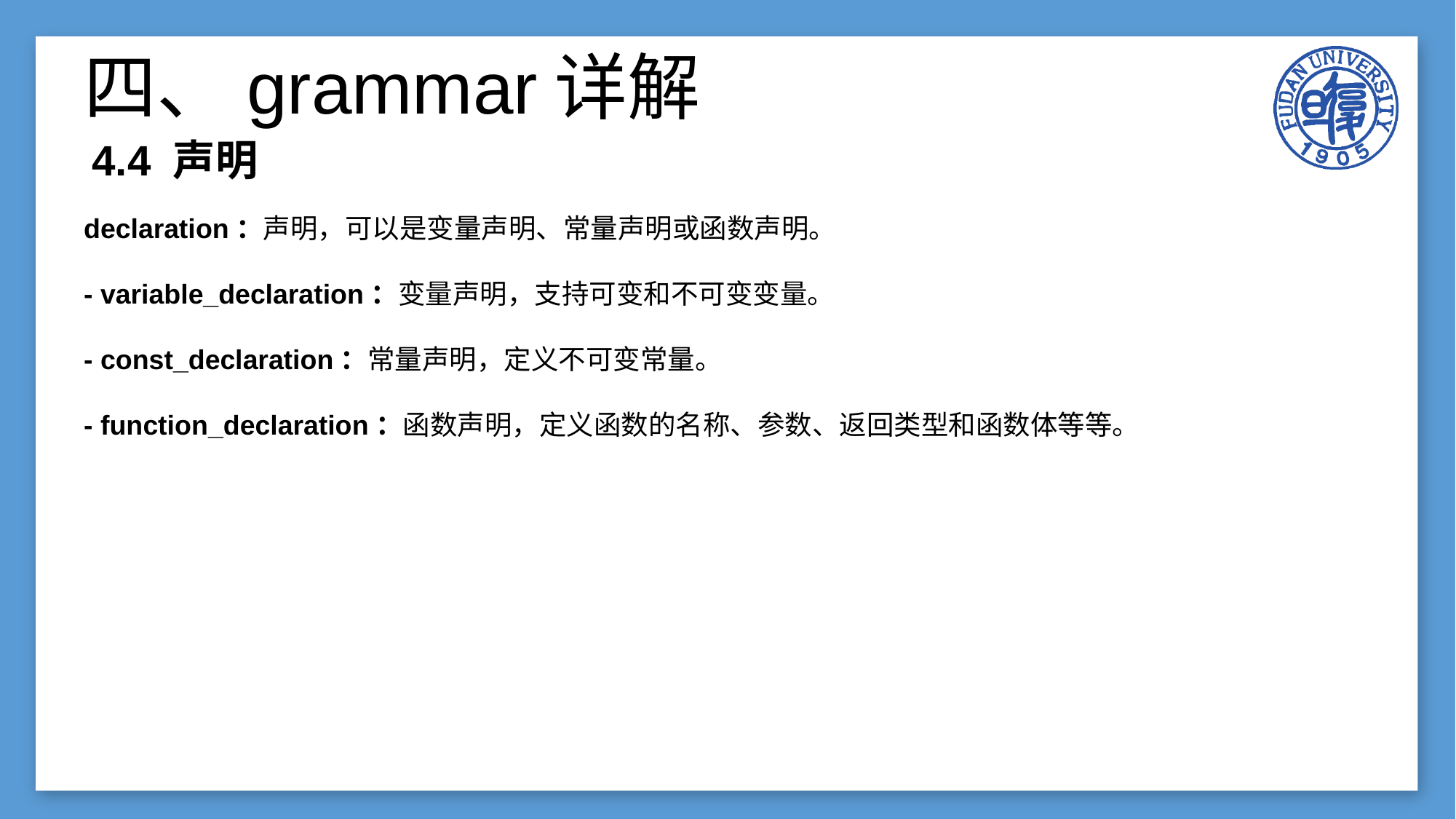

# 四、grammar详解
4.4 声明
declaration：声明，可以是变量声明、常量声明或函数声明。
- variable_declaration：变量声明，支持可变和不可变变量。
- const_declaration：常量声明，定义不可变常量。
- function_declaration：函数声明，定义函数的名称、参数、返回类型和函数体等等。
12